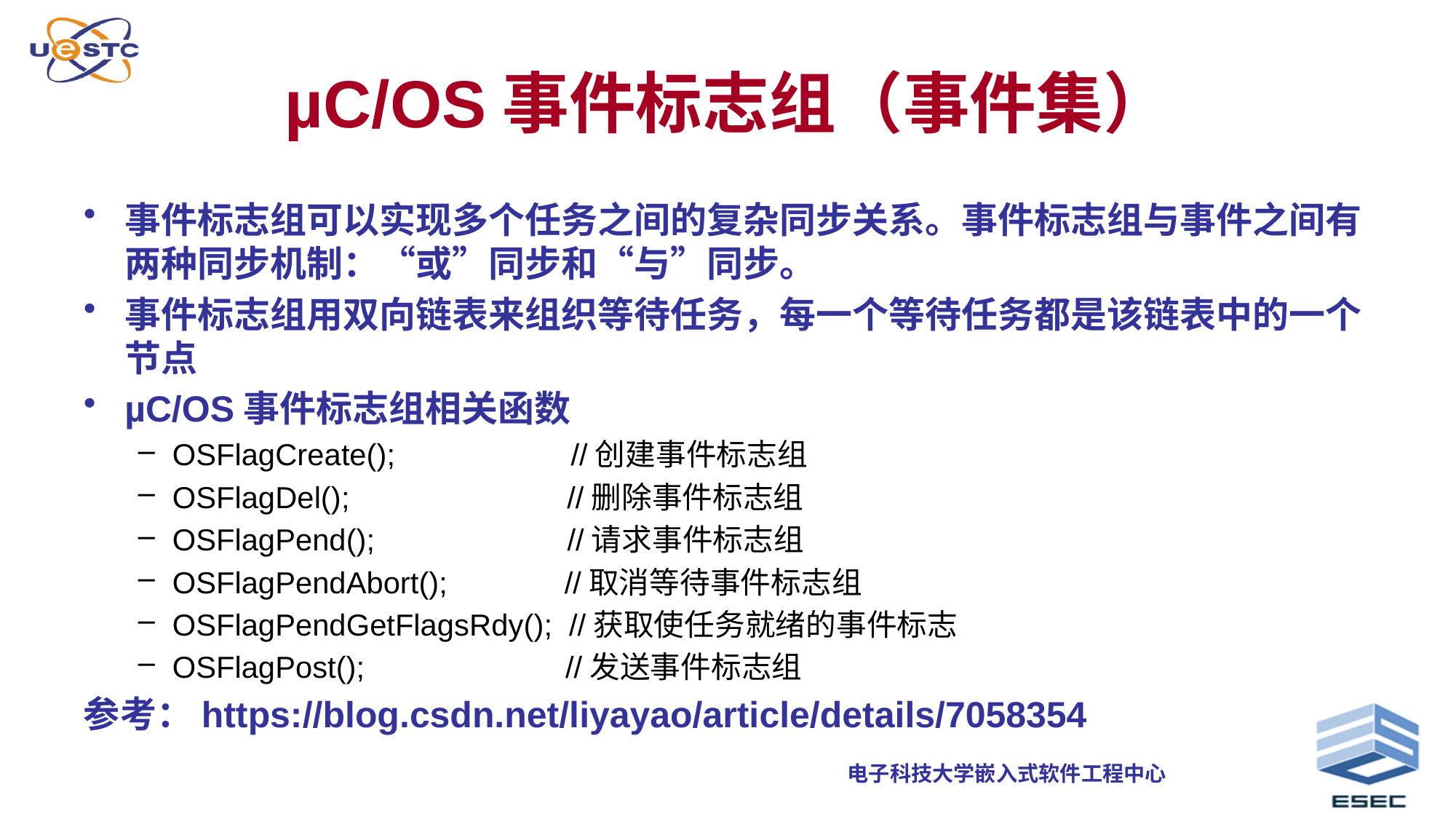

# µC/OS事件标志组（事件集）
事件标志组可以实现多个任务之间的复杂同步关系。事件标志组与事件之间有两种同步机制：“或”同步和“与”同步。
事件标志组用双向链表来组织等待任务，每一个等待任务都是该链表中的一个节点
µC/OS事件标志组相关函数
OSFlagCreate();                     //创建事件标志组
OSFlagDel();                          //删除事件标志组
OSFlagPend();                       //请求事件标志组
OSFlagPendAbort();              //取消等待事件标志组
OSFlagPendGetFlagsRdy();  //获取使任务就绪的事件标志
OSFlagPost();                        //发送事件标志组
参考：https://blog.csdn.net/liyayao/article/details/7058354